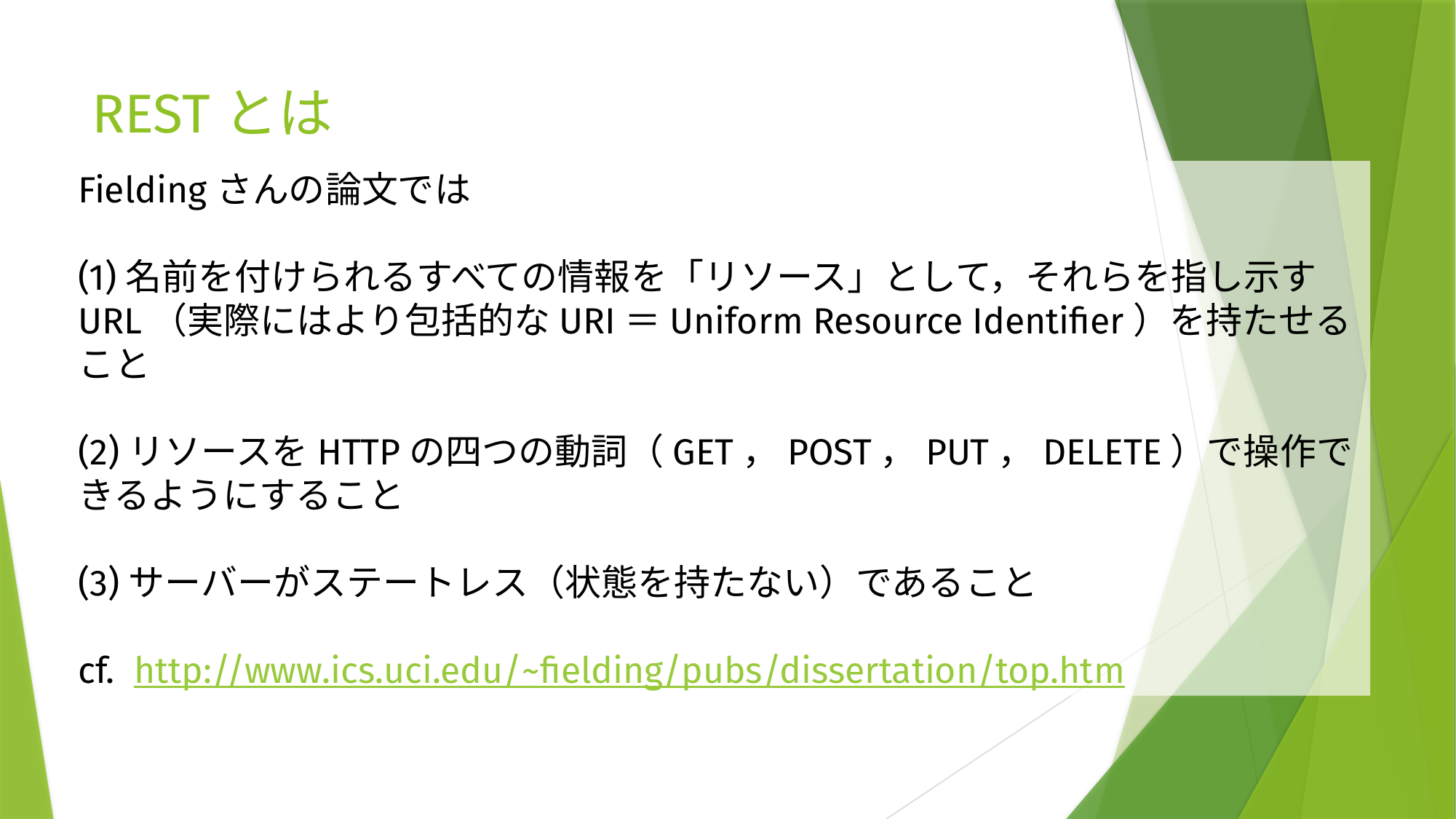

# RESTとは
Fieldingさんの論文では

(1)名前を付けられるすべての情報を「リソース」として，それらを指し示すURL（実際にはより包括的なURI＝Uniform Resource Identifier）を持たせること

(2)リソースをHTTPの四つの動詞（GET，POST，PUT，DELETE）で操作できるようにすること

(3)サーバーがステートレス（状態を持たない）であること

cf.  http://www.ics.uci.edu/~fielding/pubs/dissertation/top.htm